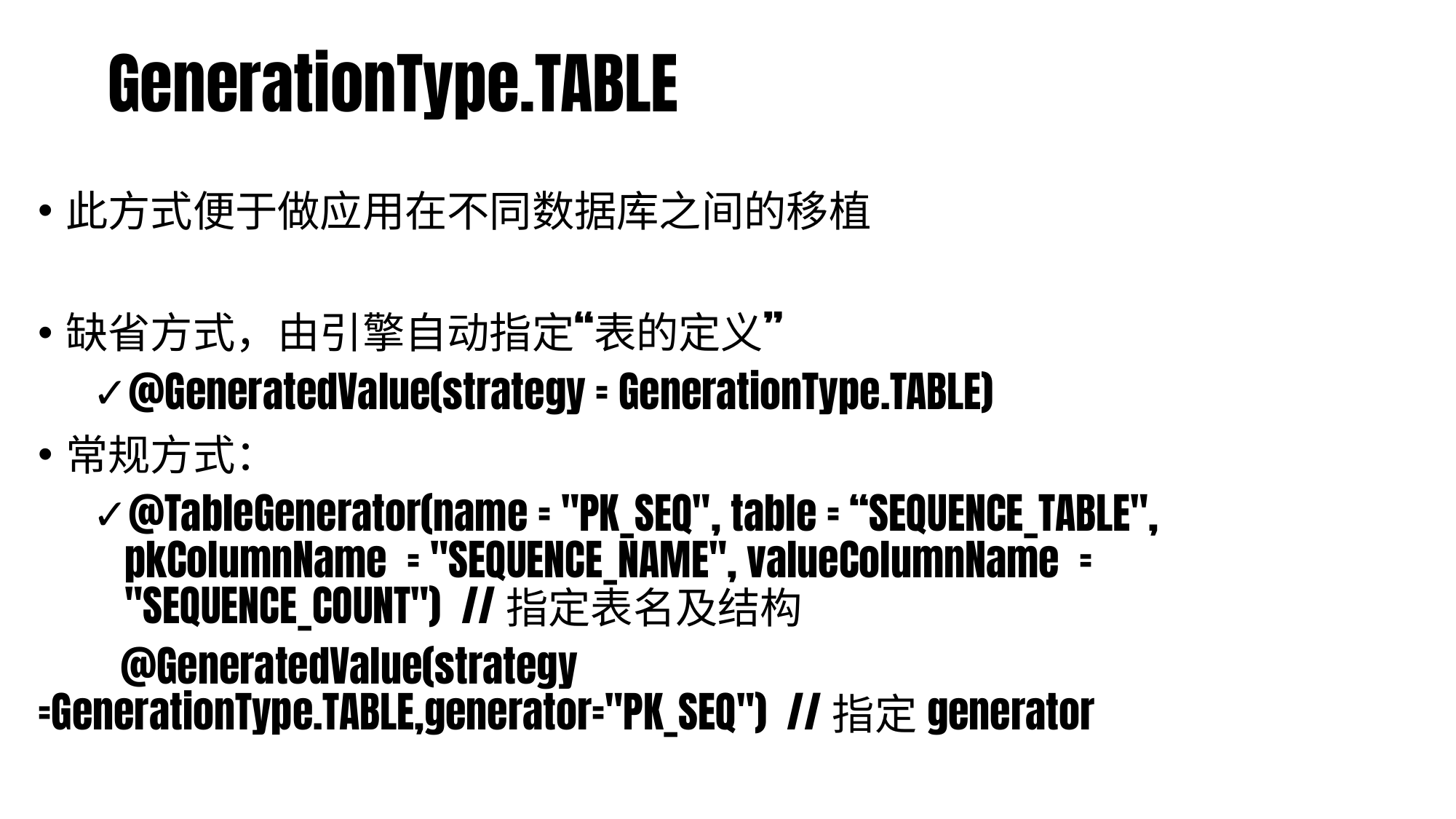

# GenerationType.TABLE
此方式便于做应用在不同数据库之间的移植

缺省方式，由引擎自动指定“表的定义”
@GeneratedValue(strategy = GenerationType.TABLE)
常规方式：
@TableGenerator(name = "PK_SEQ", table = “SEQUENCE_TABLE", pkColumnName  = "SEQUENCE_NAME", valueColumnName  = "SEQUENCE_COUNT")  //指定表名及结构
@GeneratedValue(strategy =GenerationType.TABLE,generator="PK_SEQ")  //指定generator
5